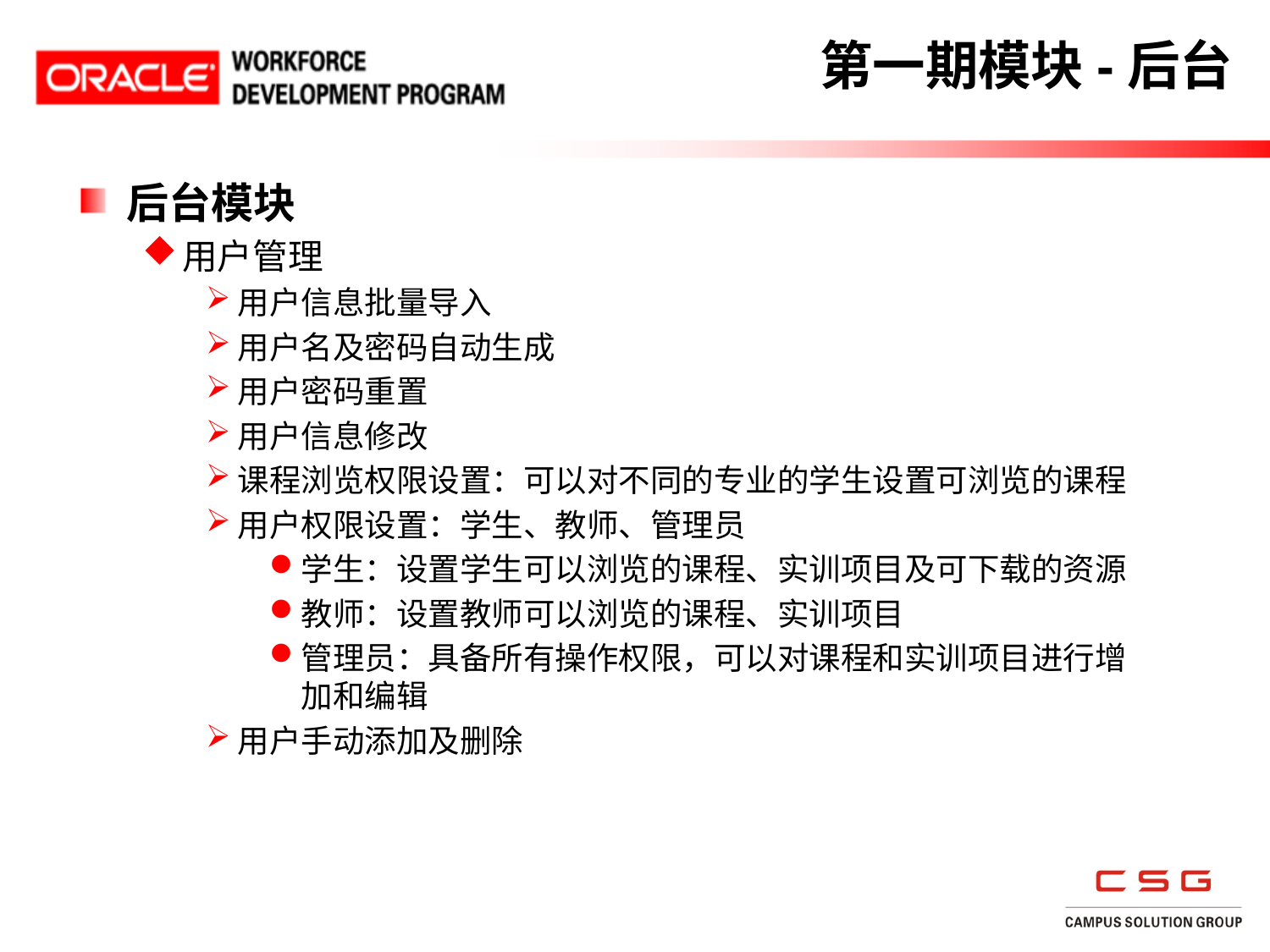

# 第一期模块-后台
后台模块
用户管理
用户信息批量导入
用户名及密码自动生成
用户密码重置
用户信息修改
课程浏览权限设置：可以对不同的专业的学生设置可浏览的课程
用户权限设置：学生、教师、管理员
学生：设置学生可以浏览的课程、实训项目及可下载的资源
教师：设置教师可以浏览的课程、实训项目
管理员：具备所有操作权限，可以对课程和实训项目进行增加和编辑
用户手动添加及删除